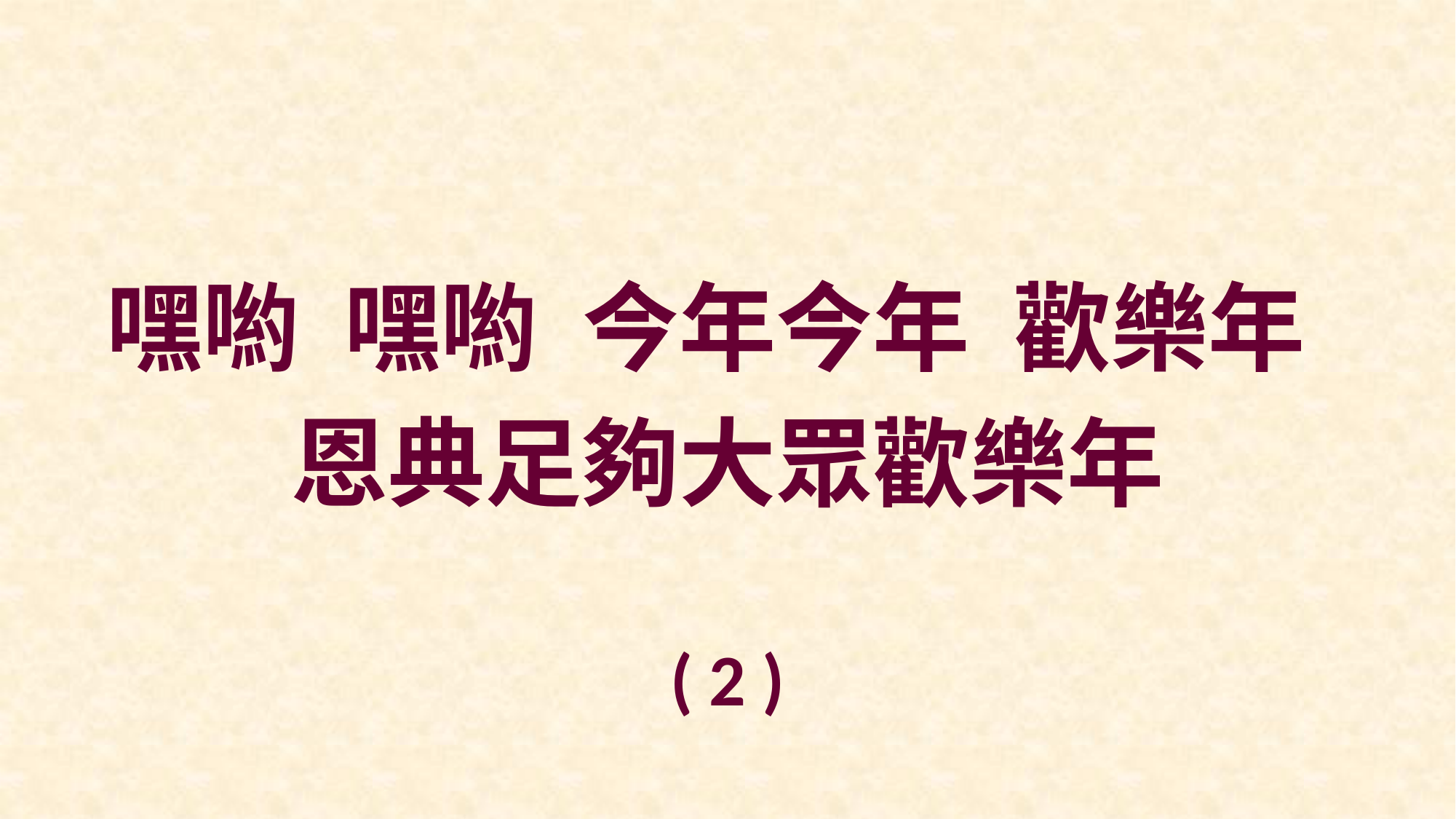

嘿喲  嘿喲  今年今年  歡樂年
恩典足夠大眾歡樂年
( 2 )